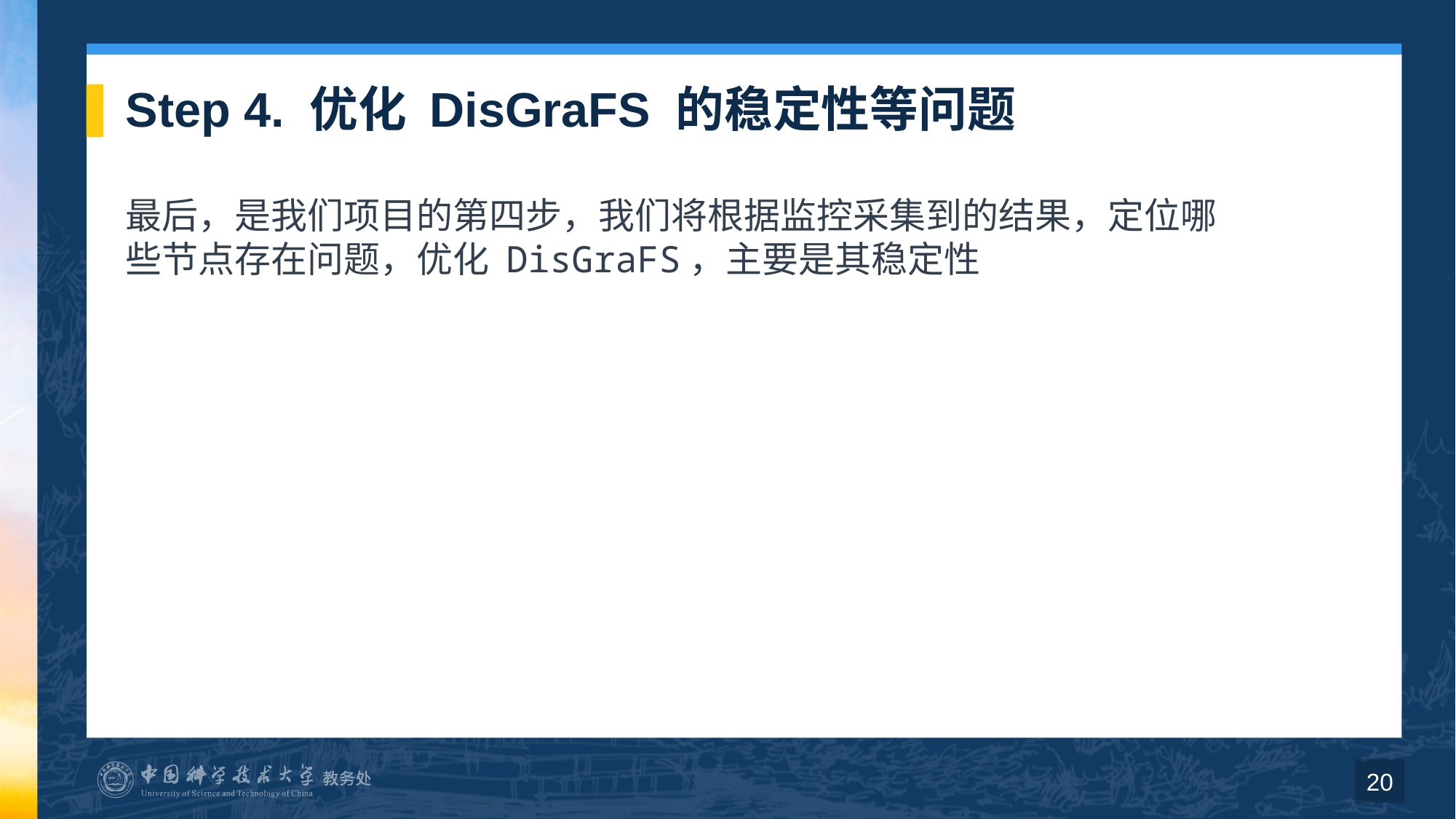

# Step 4. 优化 DisGraFS 的稳定性等问题
最后，是我们项目的第四步，我们将根据监控采集到的结果，定位哪些节点存在问题，优化 DisGraFS，主要是其稳定性
20